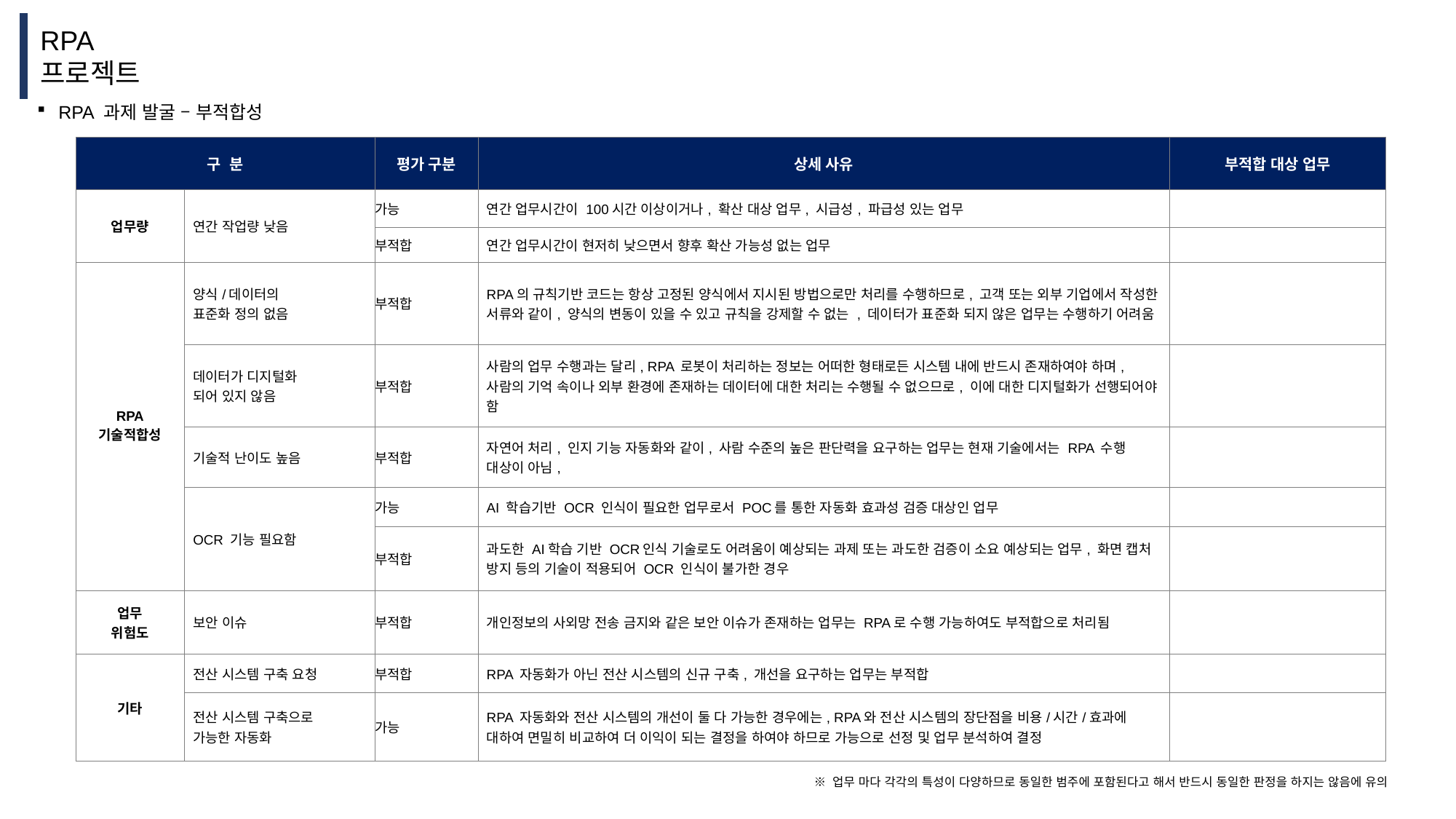

RPA 과제 발굴 – 부적합성
| 구 분 |  | 평가 구분 | 상세 사유 | 부적합 대상 업무 |
| --- | --- | --- | --- | --- |
| 업무량 | 연간 작업량 낮음 | 가능 | 연간 업무시간이 100시간 이상이거나, 확산 대상 업무, 시급성, 파급성 있는 업무 |  |
|  |  | 부적합 | 연간 업무시간이 현저히 낮으면서 향후 확산 가능성 없는 업무 |  |
| RPA 기술적합성 | 양식/데이터의 표준화 정의 없음 | 부적합 | RPA의 규칙기반 코드는 항상 고정된 양식에서 지시된 방법으로만 처리를 수행하므로, 고객 또는 외부 기업에서 작성한 서류와 같이, 양식의 변동이 있을 수 있고 규칙을 강제할 수 없는 , 데이터가 표준화 되지 않은 업무는 수행하기 어려움 |  |
|  | 데이터가 디지털화 되어 있지 않음 | 부적합 | 사람의 업무 수행과는 달리, RPA 로봇이 처리하는 정보는 어떠한 형태로든 시스템 내에 반드시 존재하여야 하며, 사람의 기억 속이나 외부 환경에 존재하는 데이터에 대한 처리는 수행될 수 없으므로, 이에 대한 디지털화가 선행되어야 함 |  |
|  | 기술적 난이도 높음 | 부적합 | 자연어 처리, 인지 기능 자동화와 같이, 사람 수준의 높은 판단력을 요구하는 업무는 현재 기술에서는 RPA 수행 대상이 아님, |  |
|  | OCR 기능 필요함 | 가능 | AI 학습기반 OCR 인식이 필요한 업무로서 POC를 통한 자동화 효과성 검증 대상인 업무 |  |
|  |  | 부적합 | 과도한 AI학습 기반 OCR인식 기술로도 어려움이 예상되는 과제 또는 과도한 검증이 소요 예상되는 업무, 화면 캡처 방지 등의 기술이 적용되어 OCR 인식이 불가한 경우 |  |
| 업무 위험도 | 보안 이슈 | 부적합 | 개인정보의 사외망 전송 금지와 같은 보안 이슈가 존재하는 업무는 RPA로 수행 가능하여도 부적합으로 처리됨 |  |
| 기타 | 전산 시스템 구축 요청 | 부적합 | RPA 자동화가 아닌 전산 시스템의 신규 구축, 개선을 요구하는 업무는 부적합 |  |
|  | 전산 시스템 구축으로 가능한 자동화 | 가능 | RPA 자동화와 전산 시스템의 개선이 둘 다 가능한 경우에는, RPA와 전산 시스템의 장단점을 비용/시간/효과에 대하여 면밀히 비교하여 더 이익이 되는 결정을 하여야 하므로 가능으로 선정 및 업무 분석하여 결정 |  |
※ 업무 마다 각각의 특성이 다양하므로 동일한 범주에 포함된다고 해서 반드시 동일한 판정을 하지는 않음에 유의